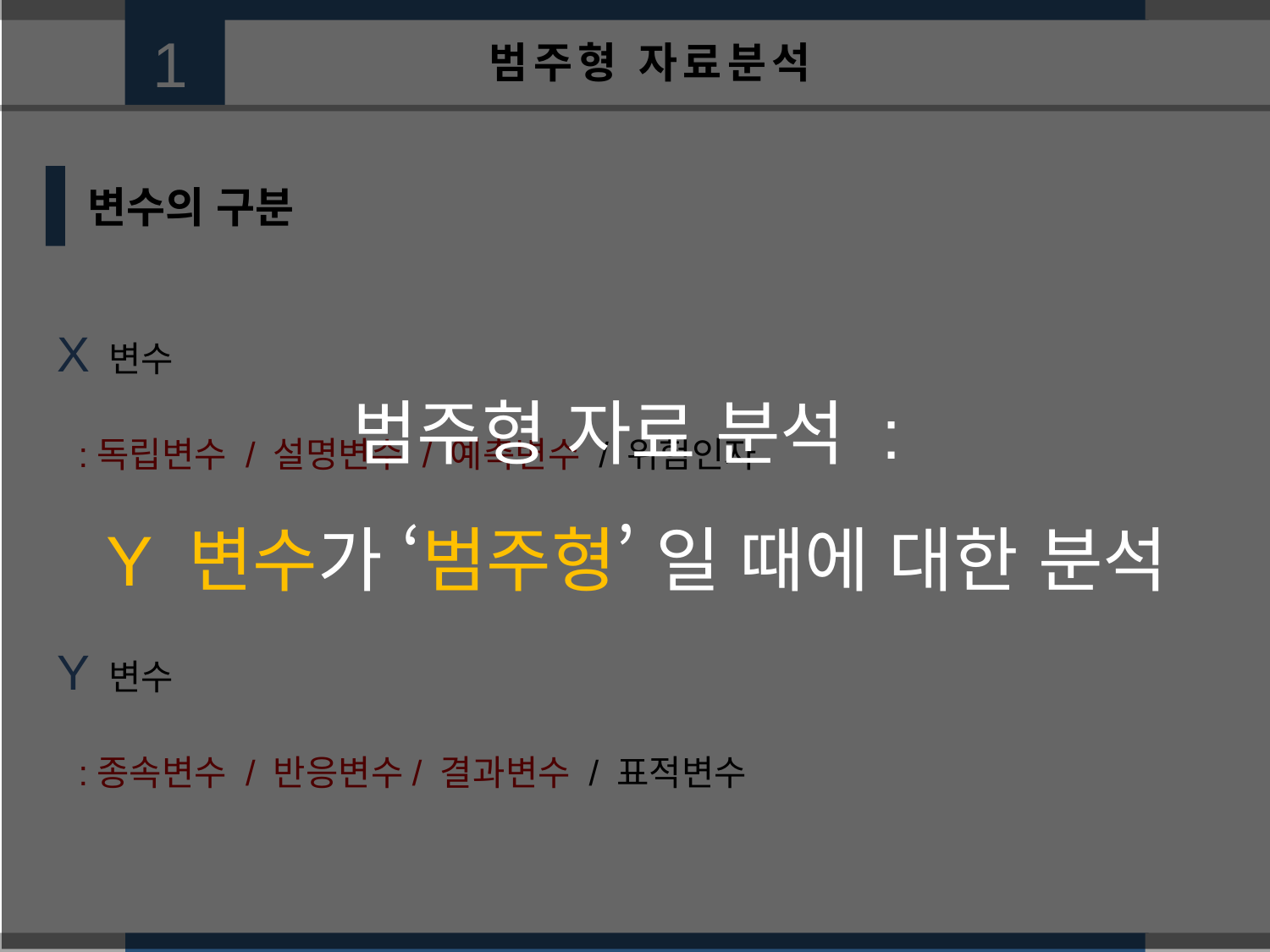

범주형 자료 분석 :
Y 변수가 ‘범주형’ 일 때에 대한 분석
1
범주형 자료분석

변수의 구분
X 변수
:독립변수 / 설명변수 / 예측변수 / 위험인자
Y 변수
:종속변수 / 반응변수/ 결과변수 / 표적변수